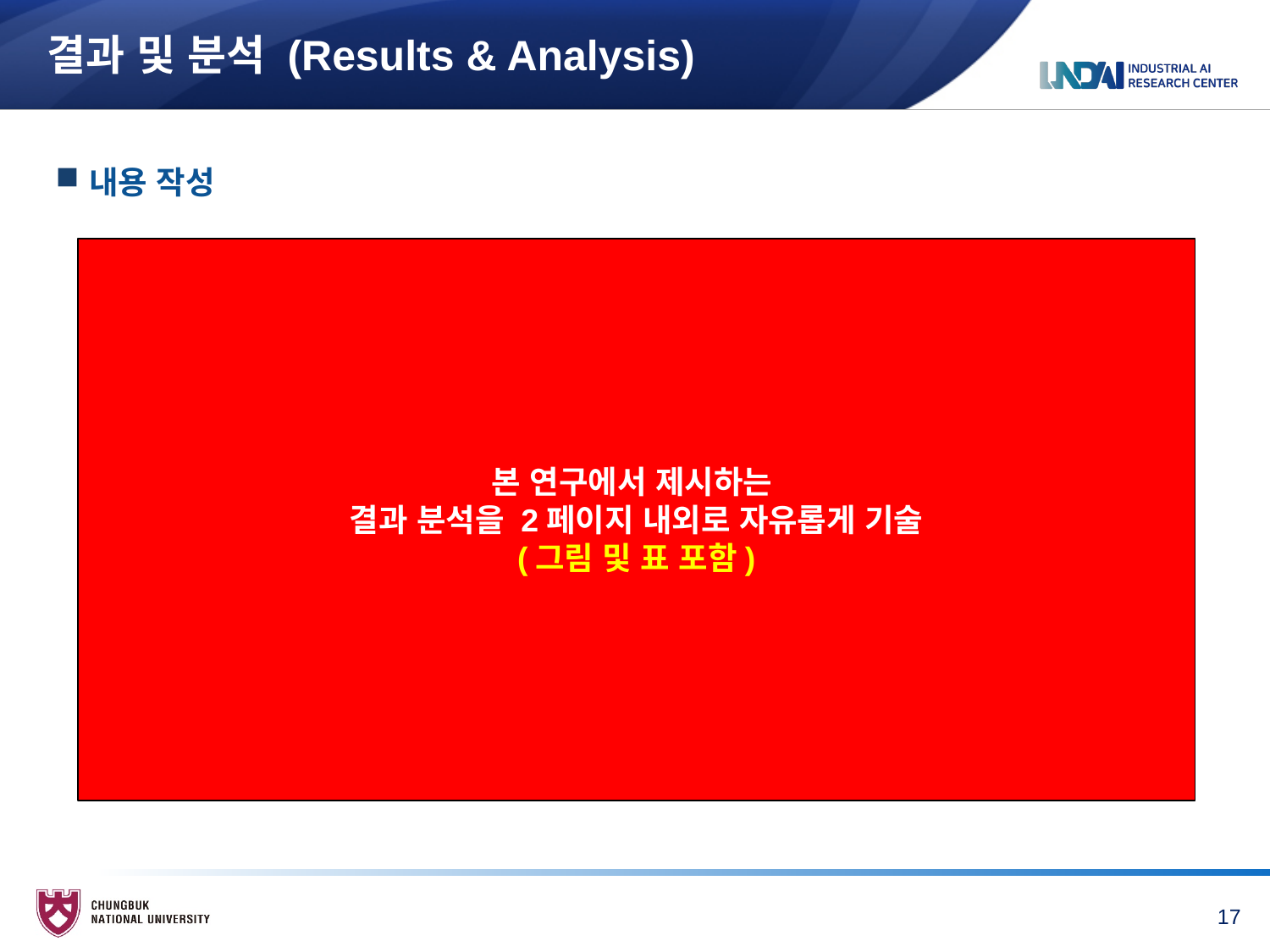

# 결과 및 분석 (Results & Analysis)
내용 작성
본 연구에서 제시하는
결과 분석을 2페이지 내외로 자유롭게 기술
(그림 및 표 포함)